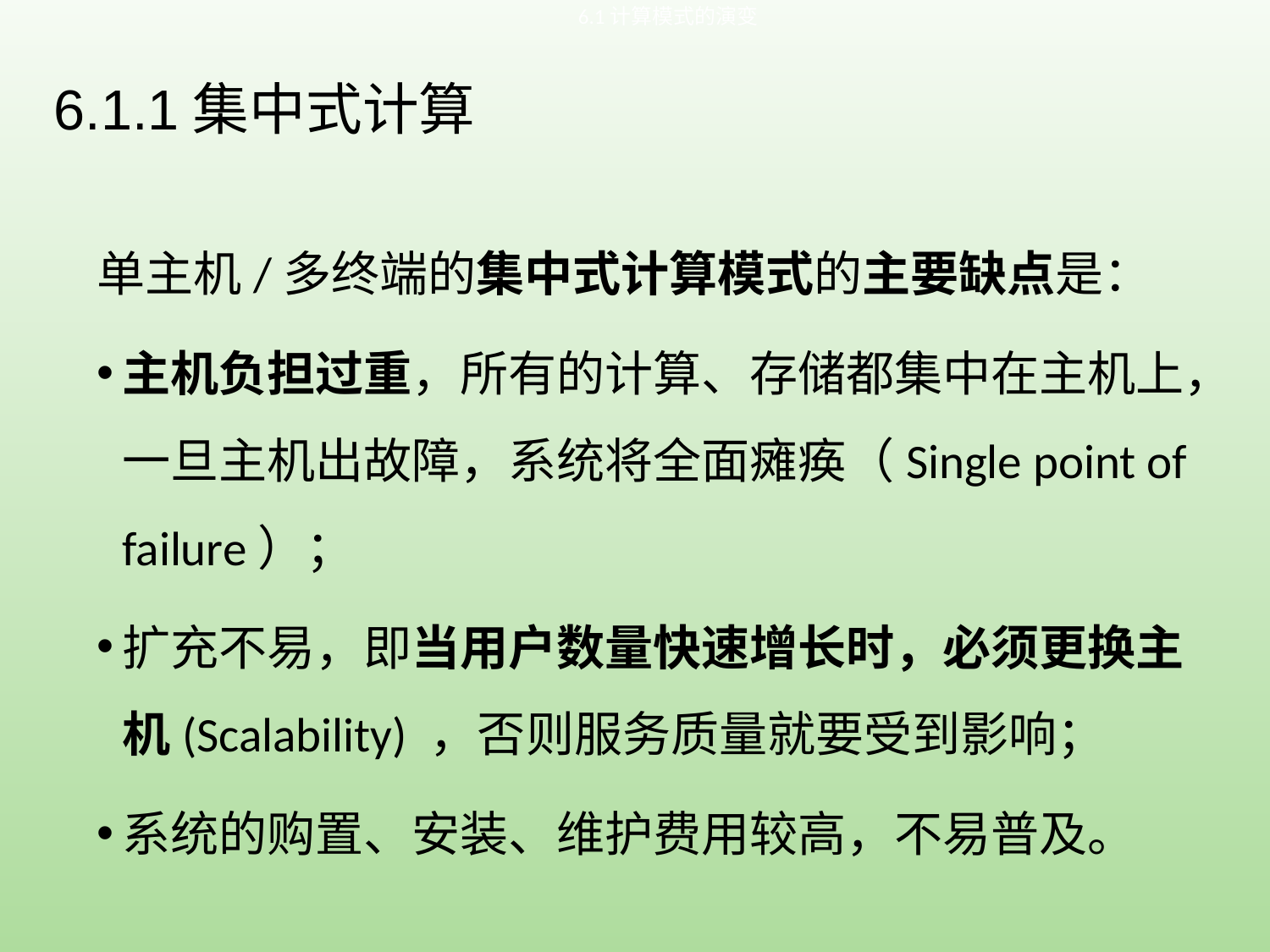

6.1计算模式的演变

# 6.1.1集中式计算
单主机/多终端的集中式计算模式的主要缺点是：
主机负担过重，所有的计算、存储都集中在主机上，一旦主机出故障，系统将全面瘫痪（Single point of failure）；
扩充不易，即当用户数量快速增长时，必须更换主机(Scalability) ，否则服务质量就要受到影响；
系统的购置、安装、维护费用较高，不易普及。